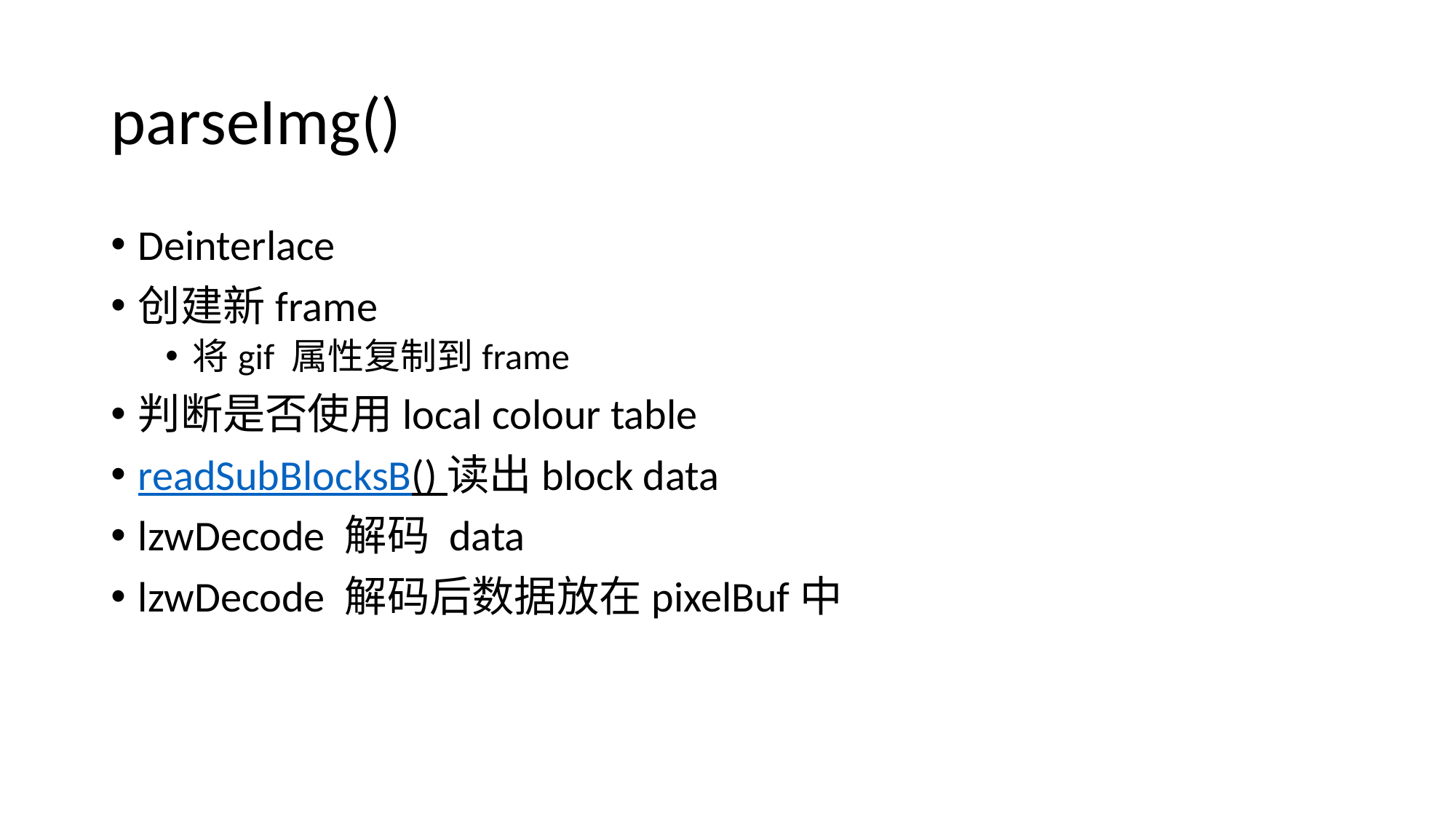

# parseImg()
Deinterlace
创建新frame
将gif 属性复制到frame
判断是否使用local colour table
readSubBlocksB() 读出block data
lzwDecode 解码 data
lzwDecode 解码后数据放在pixelBuf中